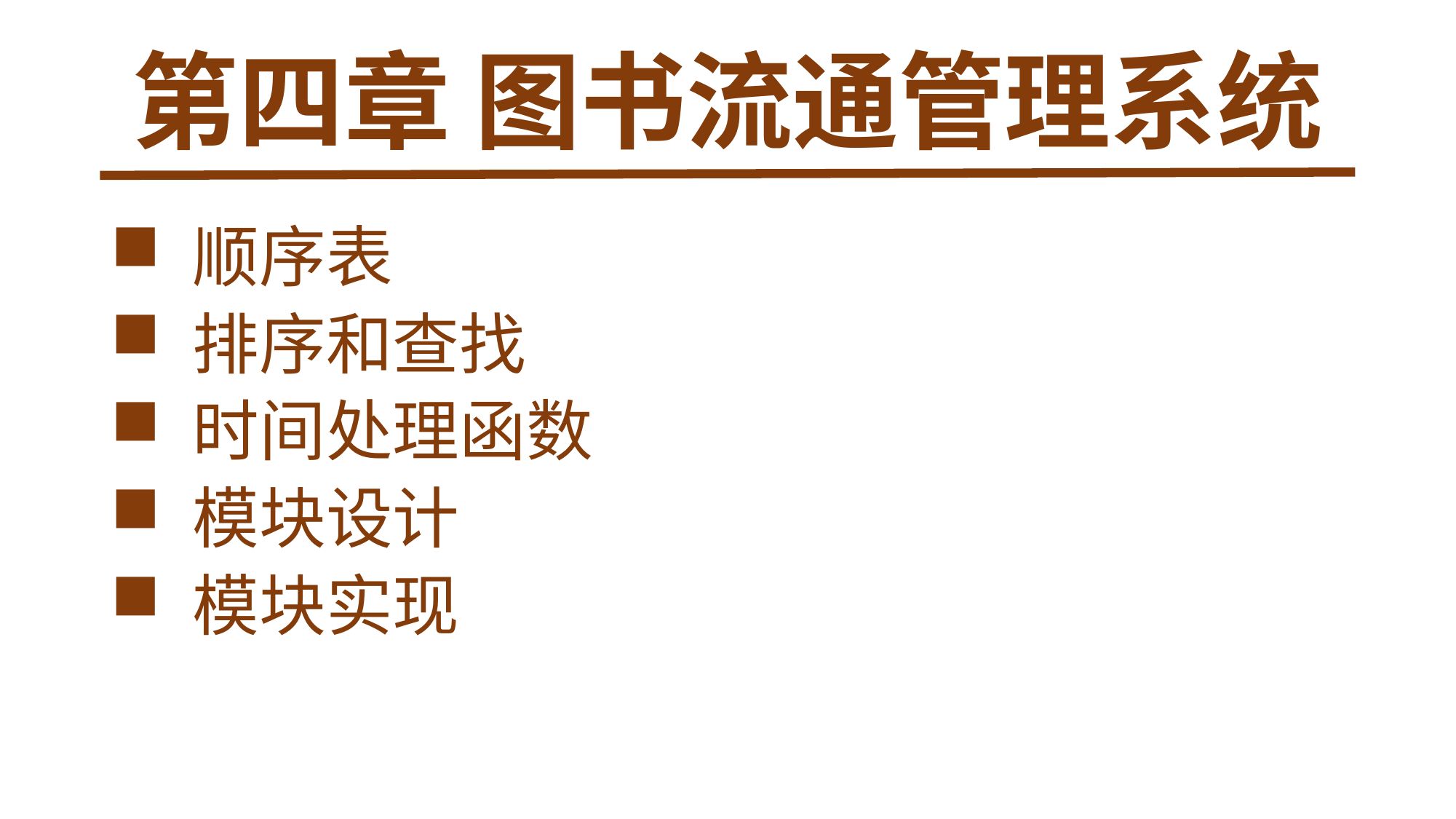

# 第四章 图书流通管理系统
 顺序表
 排序和查找
 时间处理函数
 模块设计
 模块实现